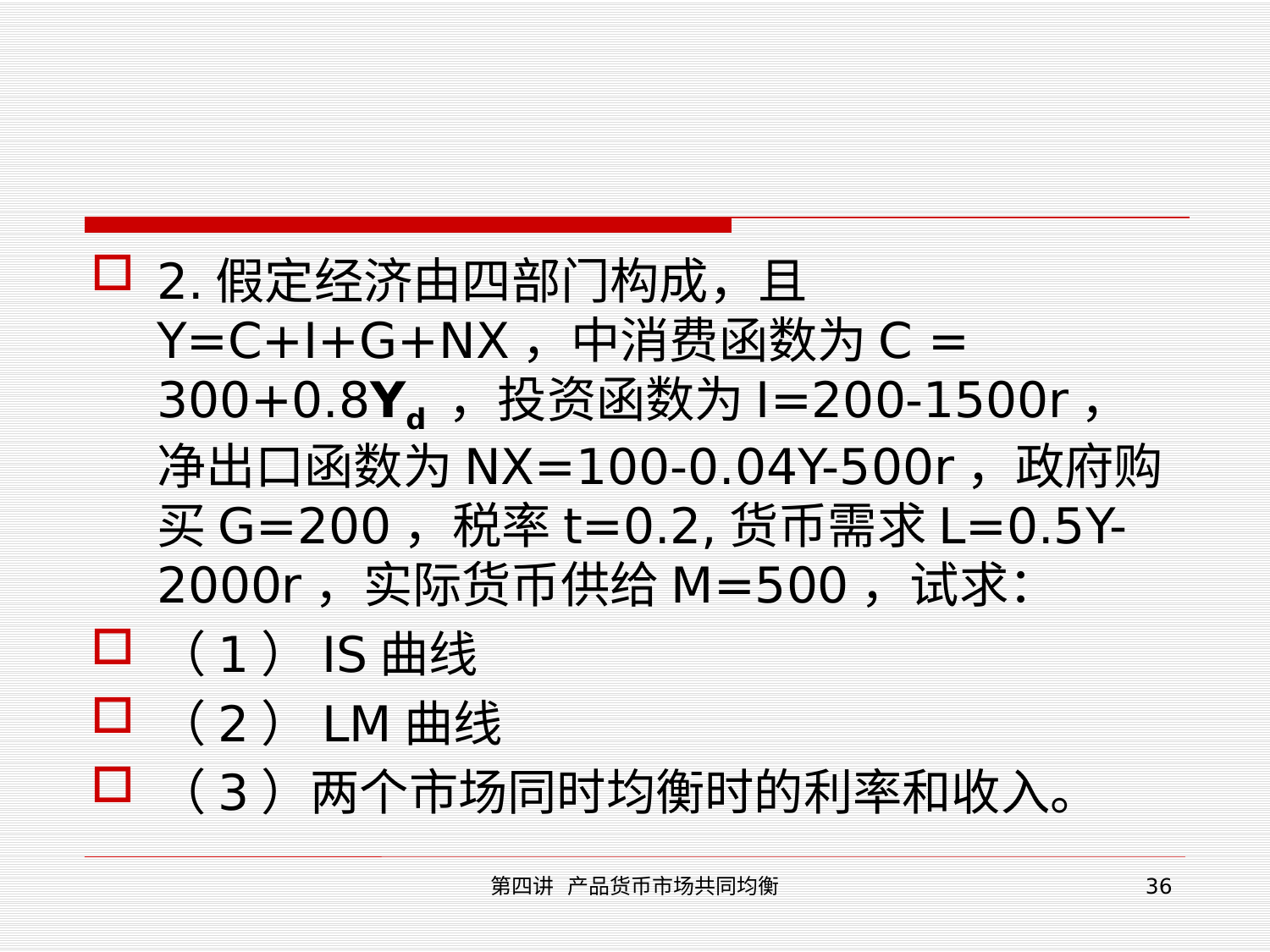

2.假定经济由四部门构成，且Y=C+I+G+NX，中消费函数为C = 300+0.8Yd ，投资函数为I=200-1500r，净出口函数为NX=100-0.04Y-500r，政府购买G=200，税率t=0.2,货币需求L=0.5Y-2000r，实际货币供给M=500，试求：
（1）IS曲线
（2）LM曲线
（3）两个市场同时均衡时的利率和收入。
第四讲   产品货币市场共同均衡
36